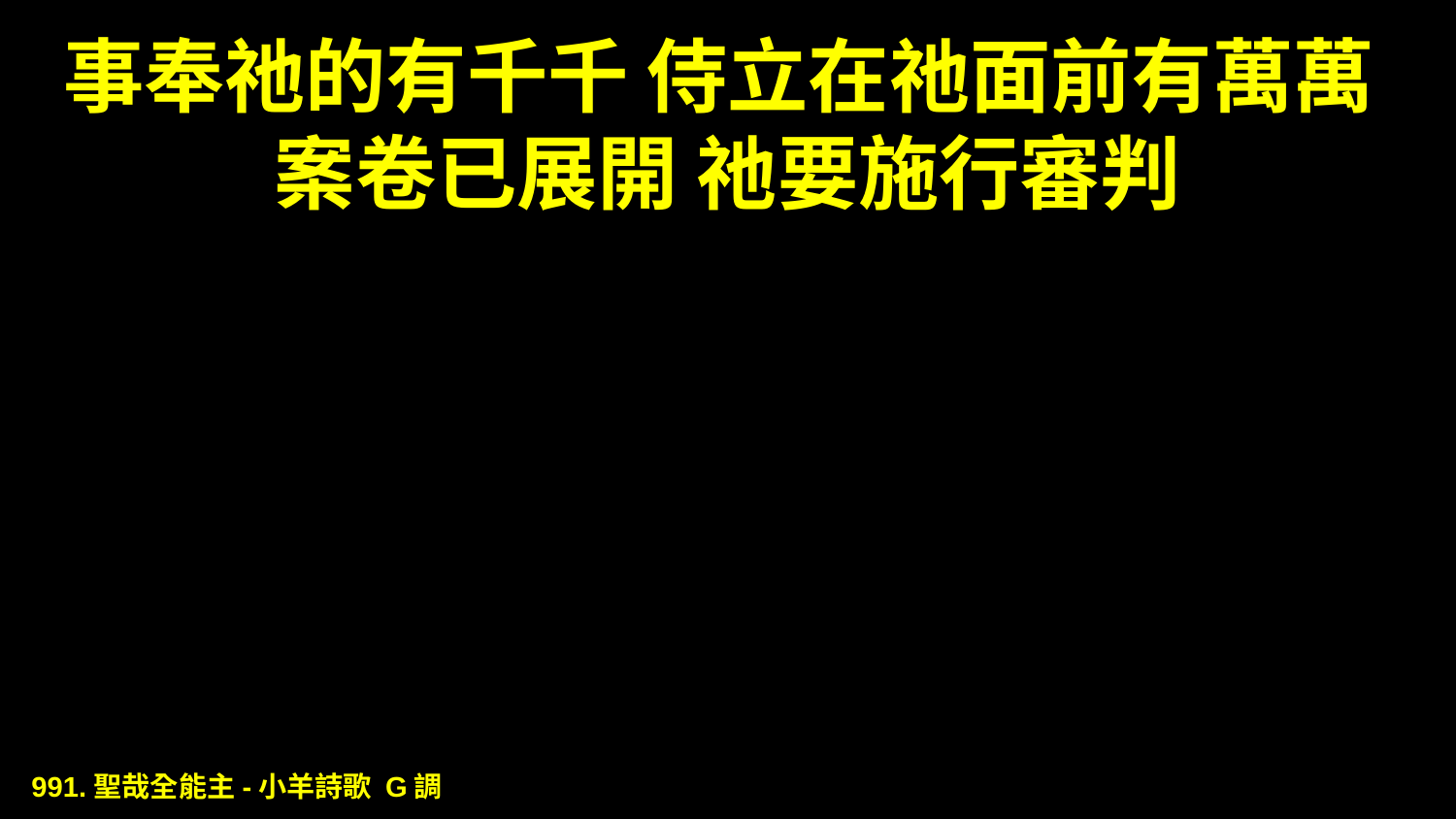

# 事奉祂的有千千 侍立在祂面前有萬萬 案卷已展開 祂要施行審判
991.聖哉全能主-小羊詩歌 G調